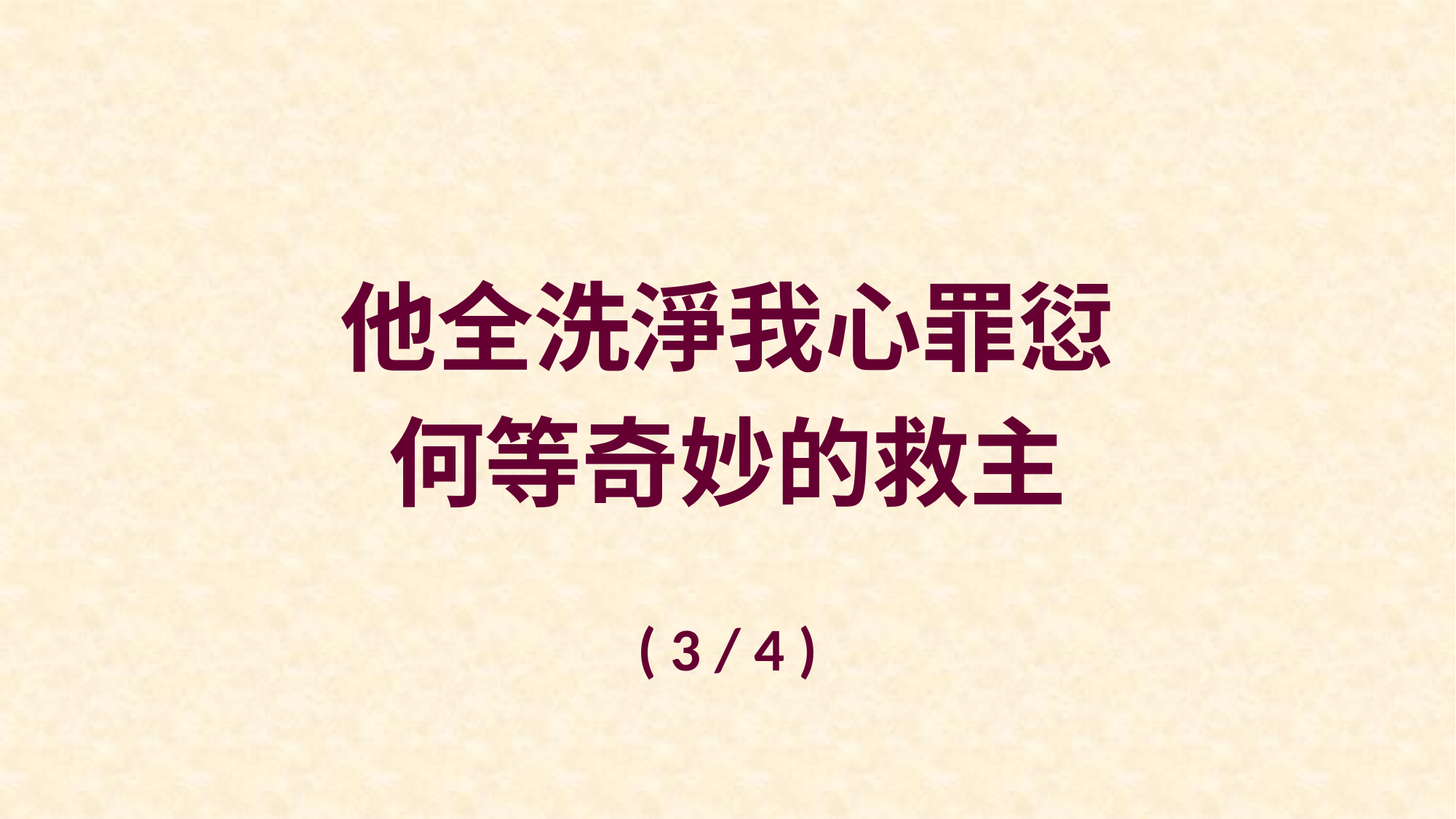

他全洗淨我心罪愆
何等奇妙的救主
( 3 / 4 )